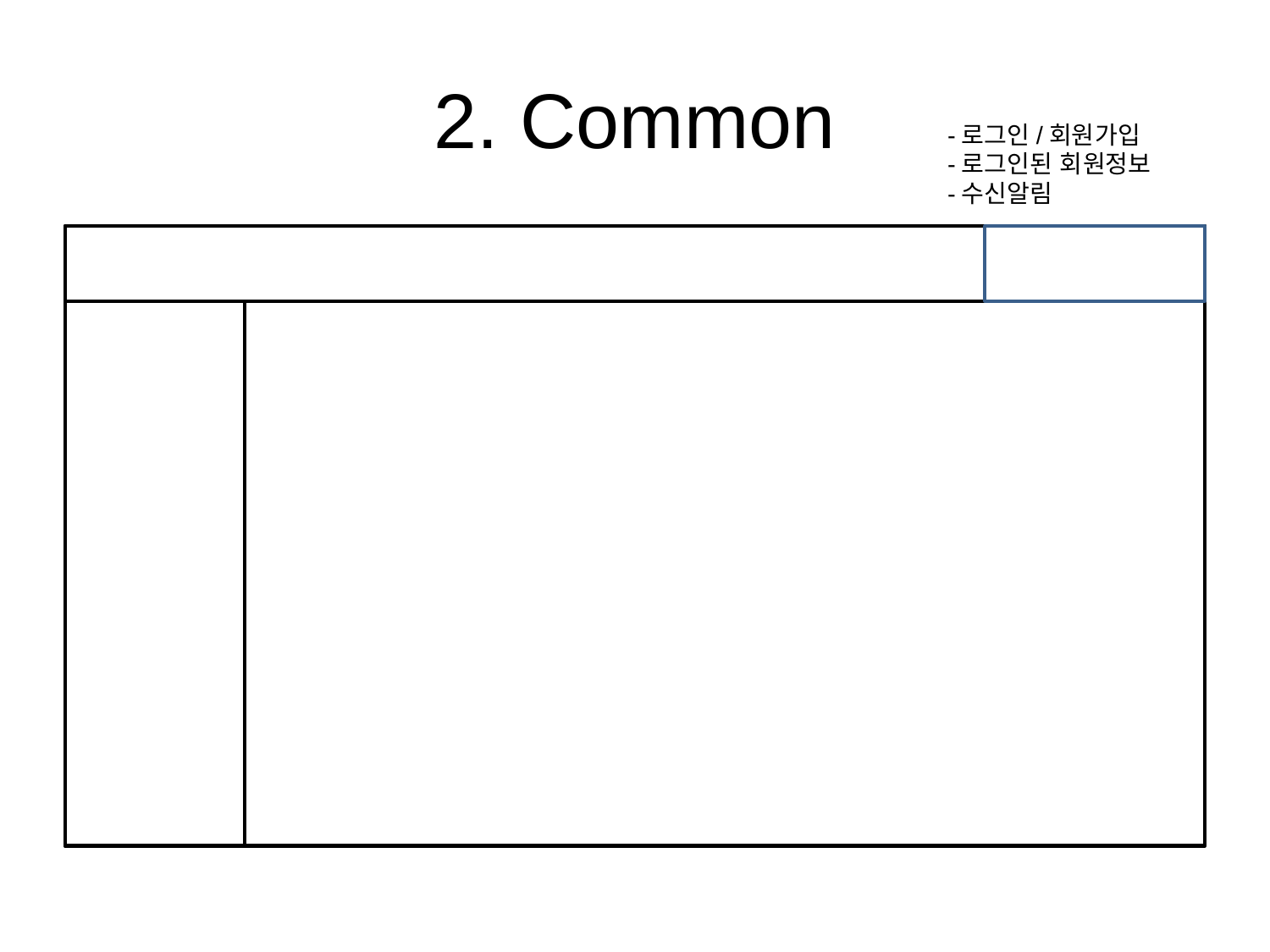

# 2. Common
-로그인/회원가입
-로그인된 회원정보
-수신알림